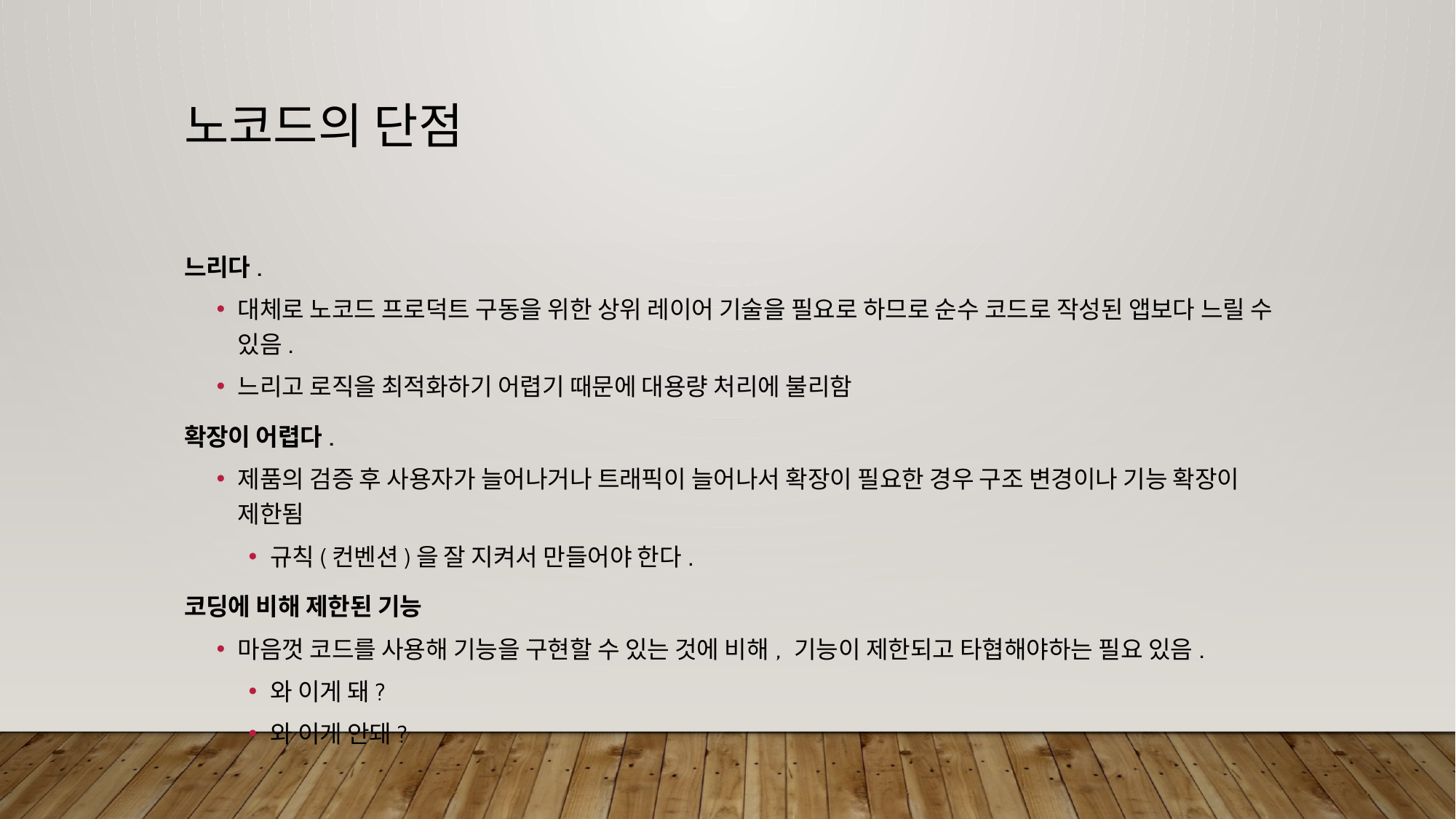

# 노코드의 단점
느리다.
대체로 노코드 프로덕트 구동을 위한 상위 레이어 기술을 필요로 하므로 순수 코드로 작성된 앱보다 느릴 수 있음.
느리고 로직을 최적화하기 어렵기 때문에 대용량 처리에 불리함
확장이 어렵다.
제품의 검증 후 사용자가 늘어나거나 트래픽이 늘어나서 확장이 필요한 경우 구조 변경이나 기능 확장이 제한됨
규칙(컨벤션)을 잘 지켜서 만들어야 한다.
코딩에 비해 제한된 기능
마음껏 코드를 사용해 기능을 구현할 수 있는 것에 비해, 기능이 제한되고 타협해야하는 필요 있음.
와 이게 돼?
와 이게 안돼?